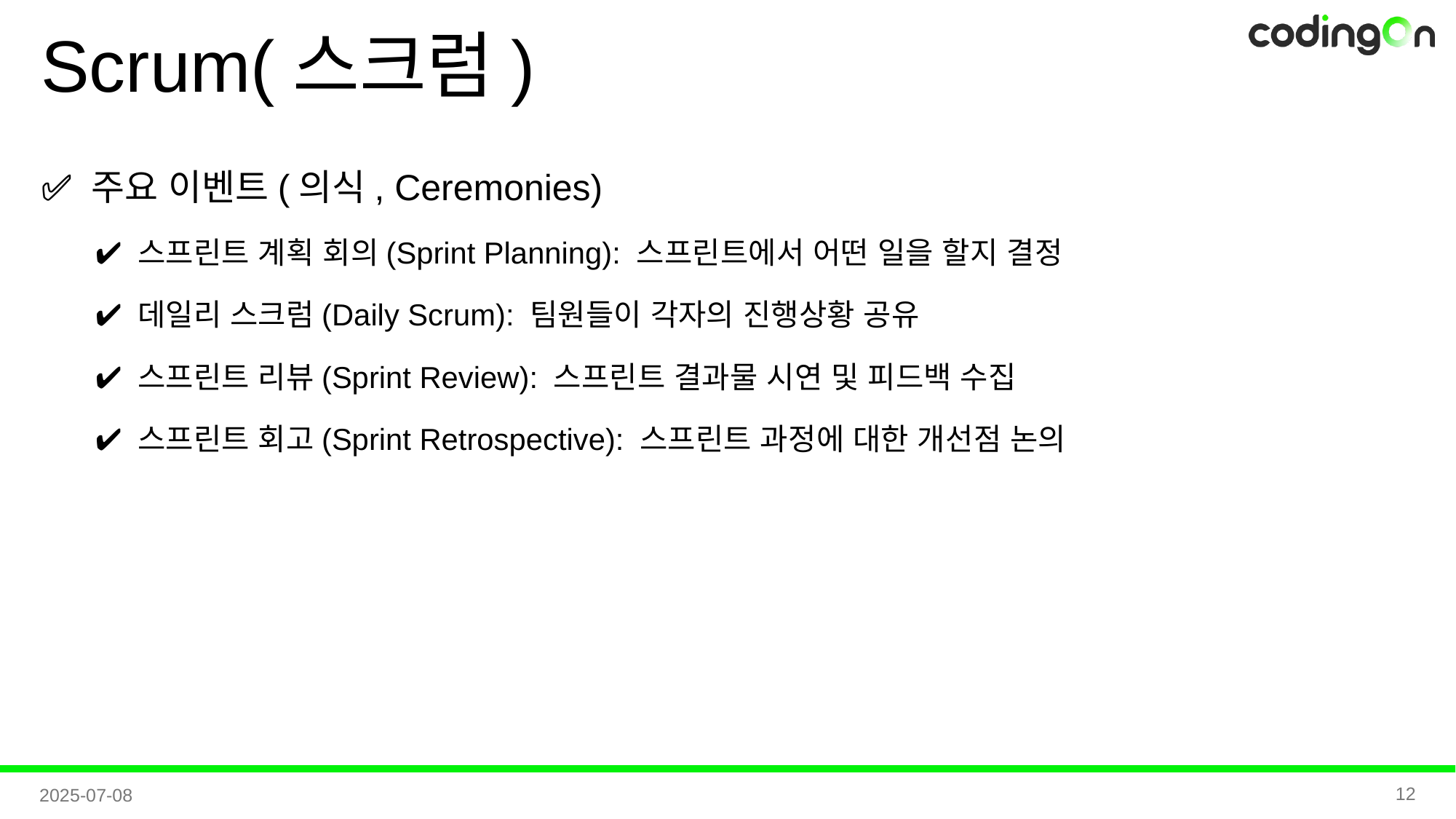

# Scrum(스크럼)
✅ 주요 이벤트(의식, Ceremonies)
✔️ 스프린트 계획 회의(Sprint Planning): 스프린트에서 어떤 일을 할지 결정
✔️ 데일리 스크럼(Daily Scrum): 팀원들이 각자의 진행상황 공유
✔️ 스프린트 리뷰(Sprint Review): 스프린트 결과물 시연 및 피드백 수집
✔️ 스프린트 회고(Sprint Retrospective): 스프린트 과정에 대한 개선점 논의
12
2025-07-08